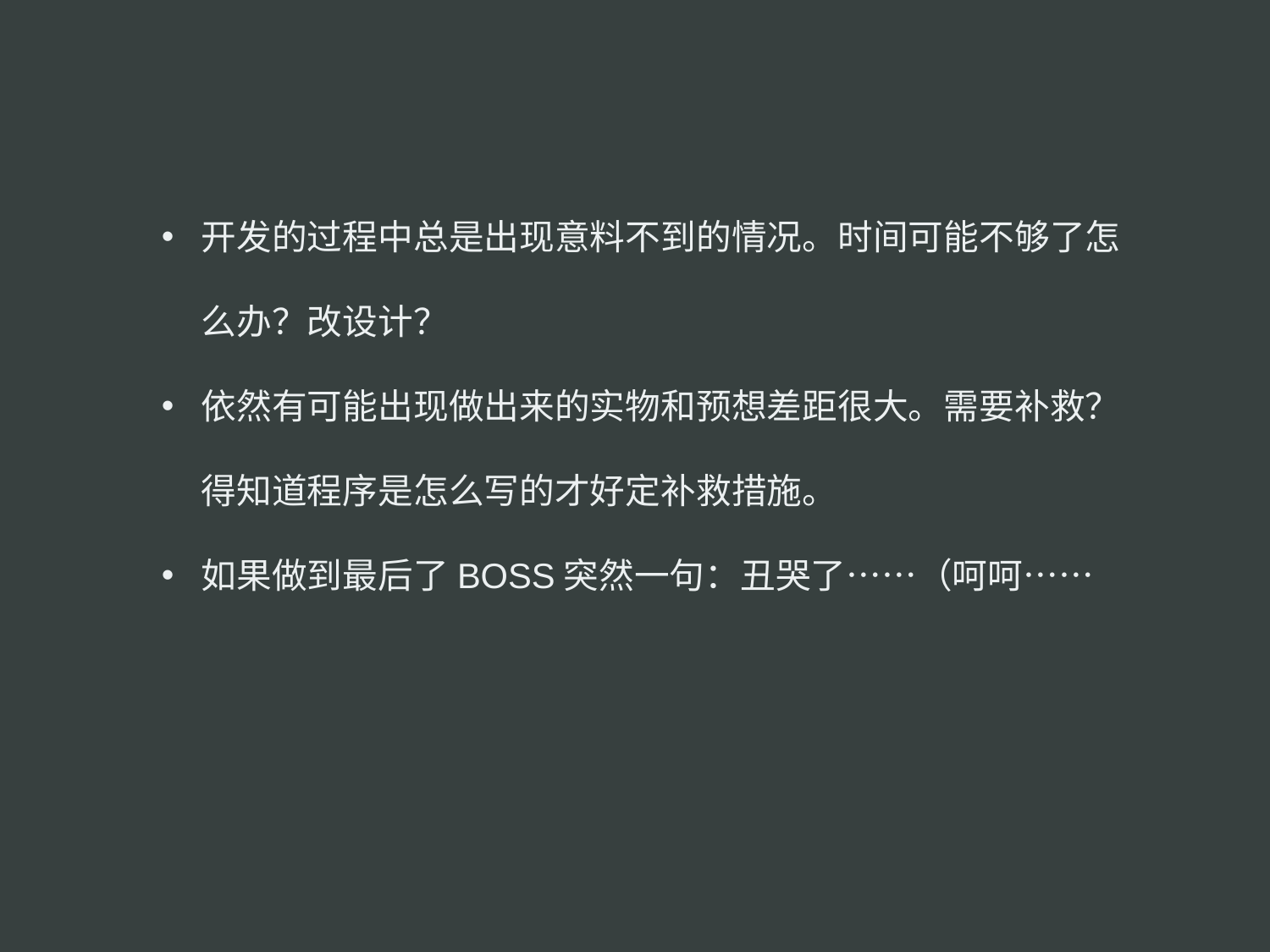

开发的过程中总是出现意料不到的情况。时间可能不够了怎么办？改设计？
依然有可能出现做出来的实物和预想差距很大。需要补救？得知道程序是怎么写的才好定补救措施。
如果做到最后了BOSS突然一句：丑哭了……（呵呵……